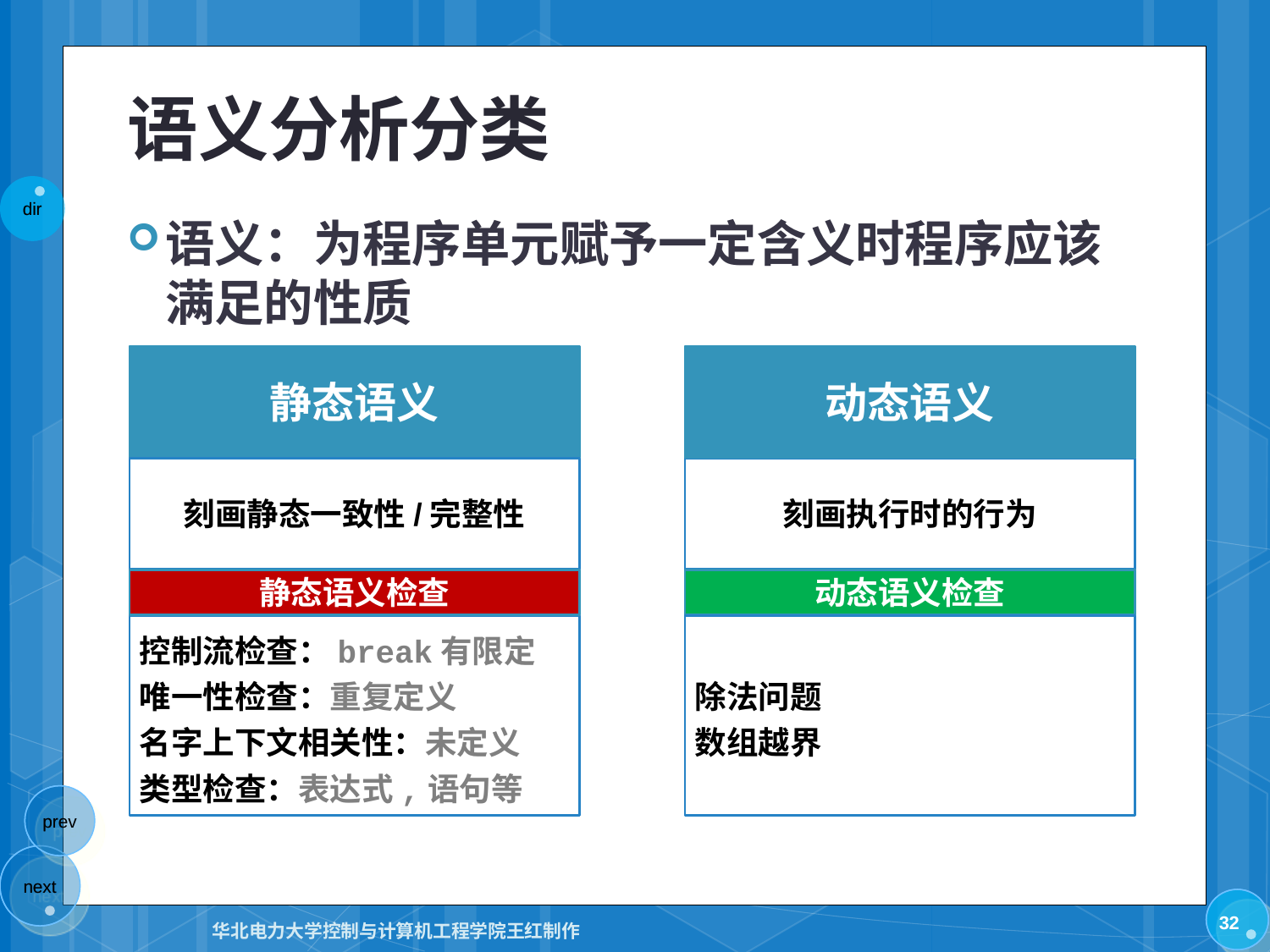

# 语义分析分类
语义：为程序单元赋予一定含义时程序应该满足的性质
静态语义
动态语义
刻画静态一致性/完整性
刻画执行时的行为
静态语义检查
动态语义检查
控制流检查：break有限定
唯一性检查：重复定义
名字上下文相关性：未定义
类型检查：表达式,语句等
除法问题
数组越界
32
华北电力大学控制与计算机工程学院王红制作